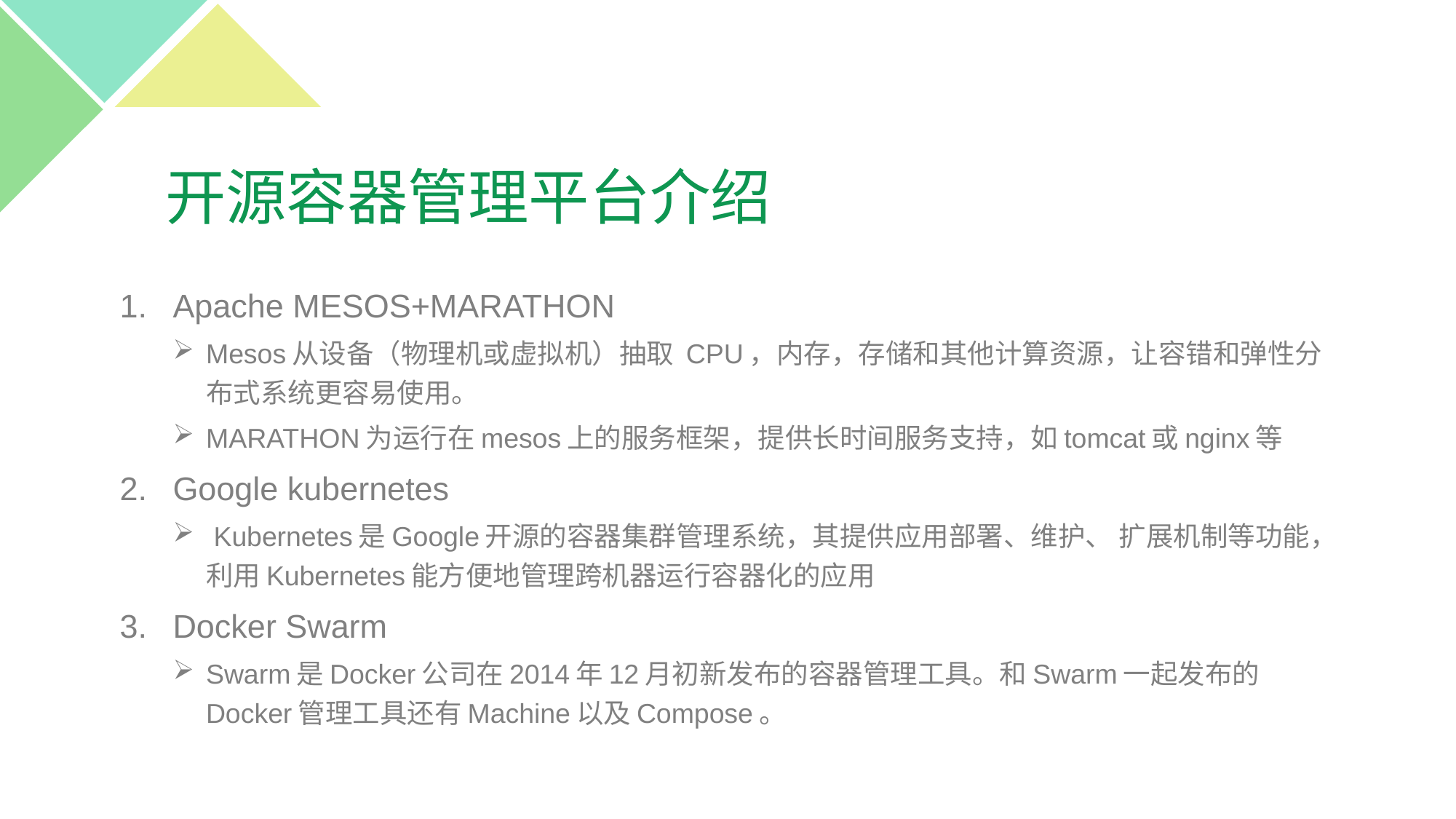

# 开源容器管理平台介绍
Apache MESOS+MARATHON
Mesos从设备（物理机或虚拟机）抽取 CPU，内存，存储和其他计算资源，让容错和弹性分布式系统更容易使用。
MARATHON为运行在mesos上的服务框架，提供长时间服务支持，如tomcat或nginx等
Google kubernetes
 Kubernetes是Google开源的容器集群管理系统，其提供应用部署、维护、 扩展机制等功能，利用Kubernetes能方便地管理跨机器运行容器化的应用
Docker Swarm
Swarm是Docker公司在2014年12月初新发布的容器管理工具。和Swarm一起发布的Docker管理工具还有Machine以及Compose。